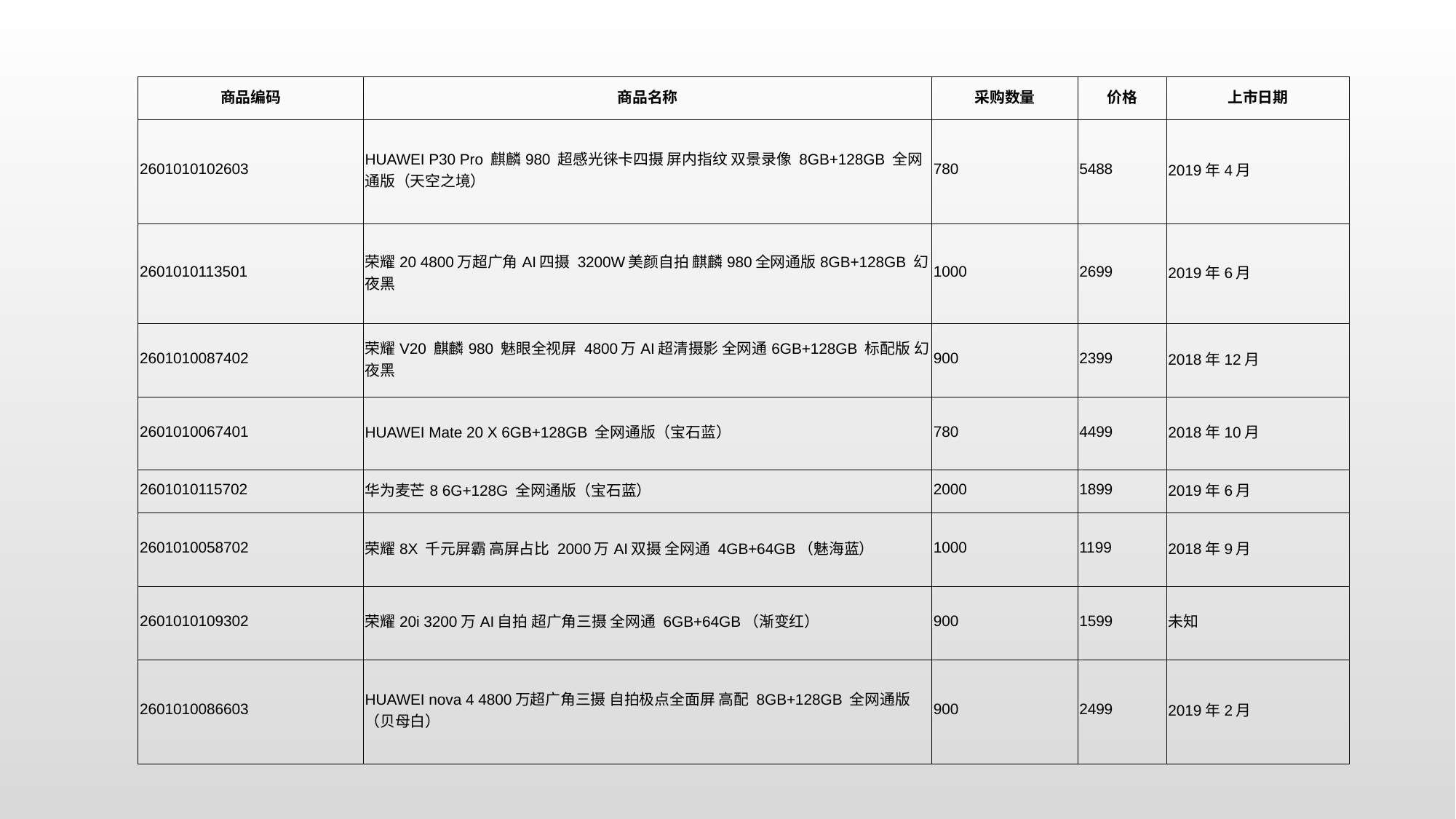

| 商品编码 | 商品名称 | 采购数量 | 价格 | 上市日期 |
| --- | --- | --- | --- | --- |
| 2601010102603 | HUAWEI P30 Pro 麒麟980 超感光徕卡四摄 屏内指纹 双景录像 8GB+128GB 全网通版（天空之境） | 780 | 5488 | 2019年4月 |
| 2601010113501 | 荣耀20 4800万超广角AI四摄 3200W美颜自拍 麒麟980全网通版8GB+128GB 幻夜黑 | 1000 | 2699 | 2019年6月 |
| 2601010087402 | 荣耀V20 麒麟980 魅眼全视屏 4800万AI超清摄影 全网通6GB+128GB 标配版 幻夜黑 | 900 | 2399 | 2018年12月 |
| 2601010067401 | HUAWEI Mate 20 X 6GB+128GB 全网通版（宝石蓝） | 780 | 4499 | 2018年10月 |
| 2601010115702 | 华为麦芒8 6G+128G 全网通版（宝石蓝） | 2000 | 1899 | 2019年6月 |
| 2601010058702 | 荣耀8X 千元屏霸 高屏占比 2000万AI双摄 全网通 4GB+64GB（魅海蓝） | 1000 | 1199 | 2018年9月 |
| 2601010109302 | 荣耀20i 3200万AI自拍 超广角三摄 全网通 6GB+64GB（渐变红） | 900 | 1599 | 未知 |
| 2601010086603 | HUAWEI nova 4 4800万超广角三摄 自拍极点全面屏 高配 8GB+128GB 全网通版（贝母白） | 900 | 2499 | 2019年2月 |